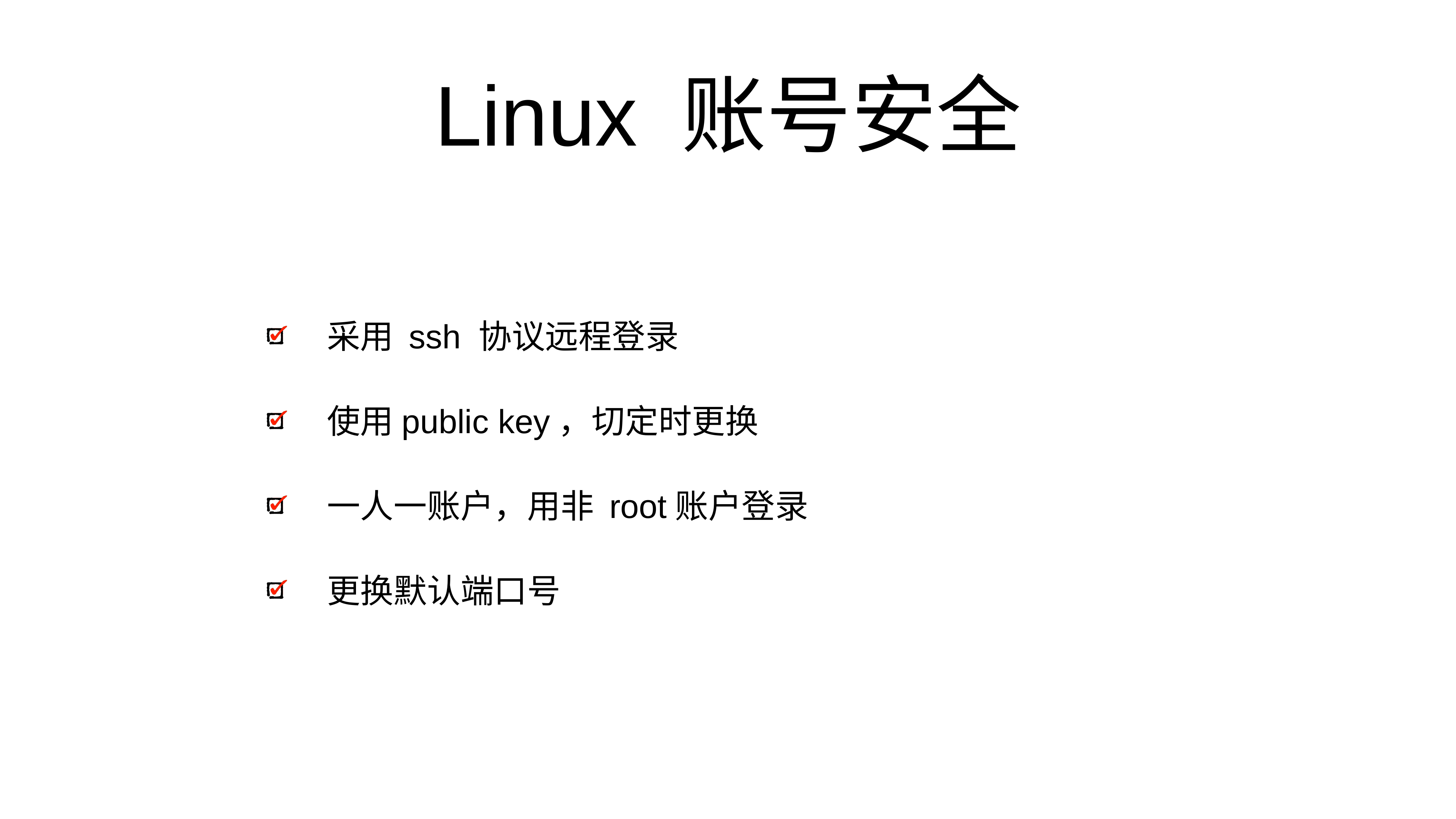

# Linux 账号安全
采用 ssh 协议远程登录
使用public key，切定时更换
一人一账户，用非 root账户登录
更换默认端口号